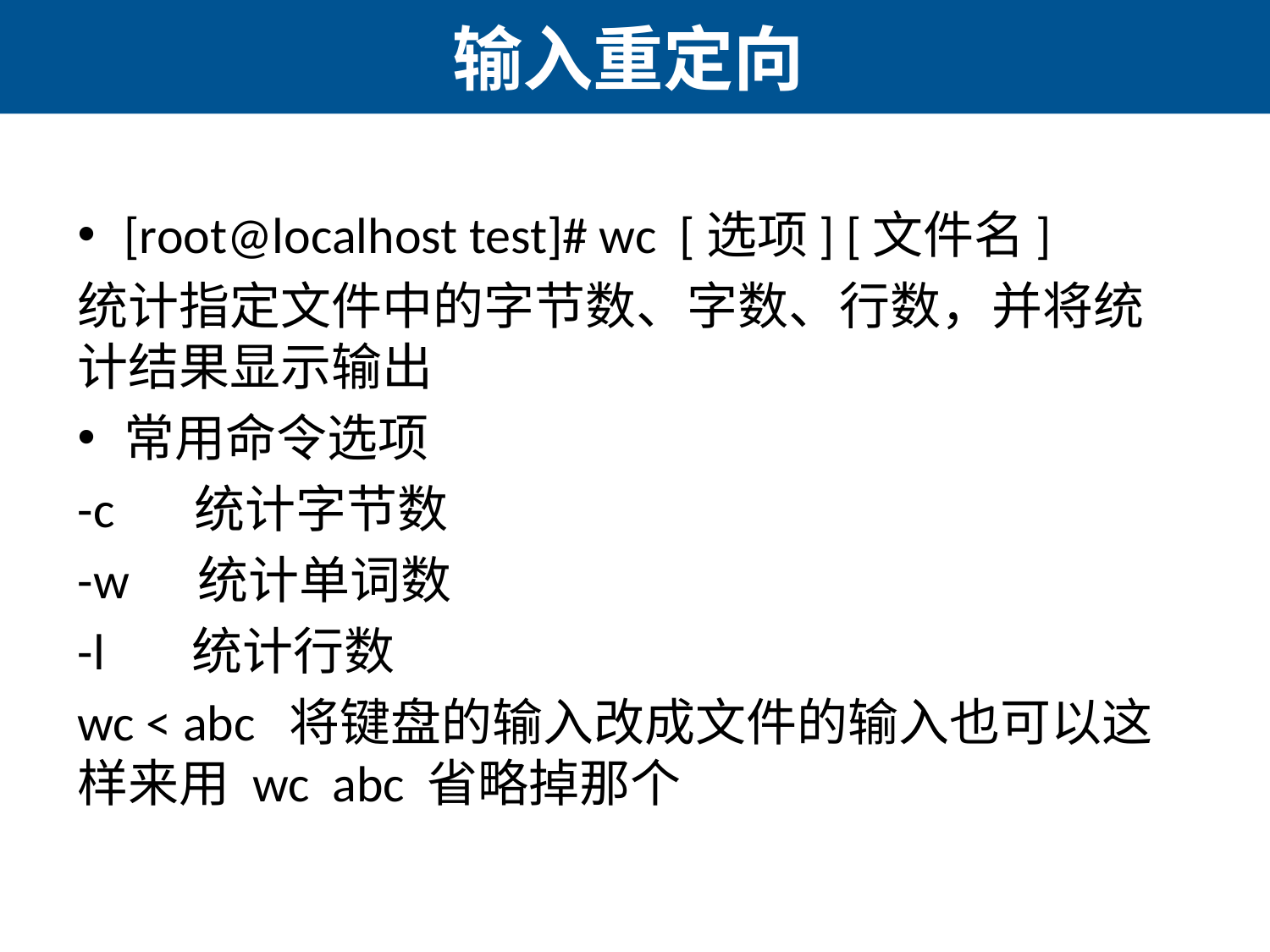

# 输入重定向
[root@localhost test]# wc  [选项] [文件名]
统计指定文件中的字节数、字数、行数，并将统计结果显示输出
常用命令选项
-c      统计字节数
-w     统计单词数
-l 	统计行数
wc < abc  将键盘的输入改成文件的输入也可以这样来用 wc  abc 省略掉那个